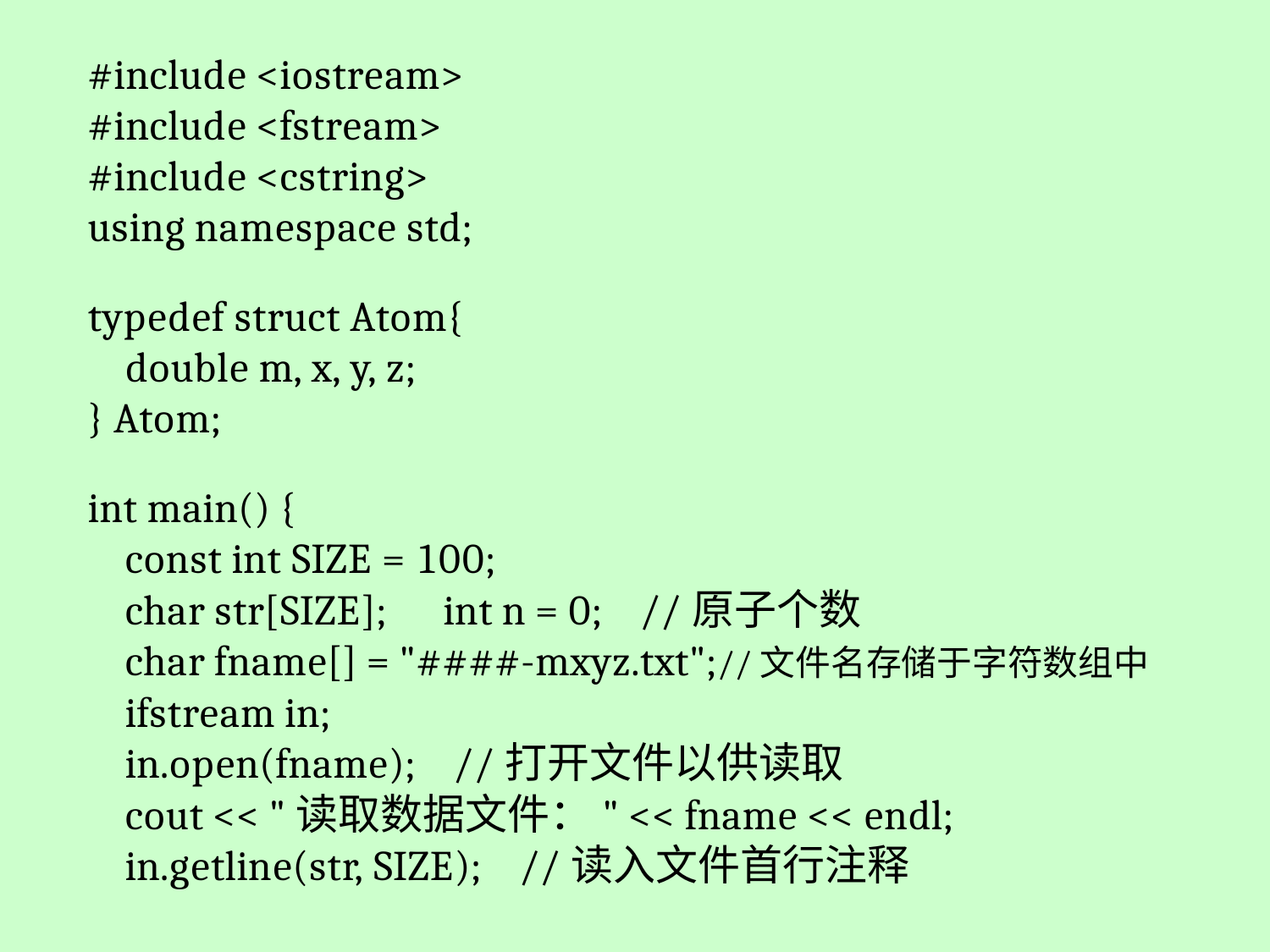

#include <iostream>
#include <fstream>
#include <cstring>
using namespace std;

typedef struct Atom{
    double m, x, y, z;
} Atom;

int main() {
    const int SIZE = 100;
    char str[SIZE];      int n = 0;    //原子个数
    char fname[] = "####-mxyz.txt";//文件名存储于字符数组中
    ifstream in;
    in.open(fname);    //打开文件以供读取
    cout << "读取数据文件：" << fname << endl;
    in.getline(str, SIZE);    //读入文件首行注释
47